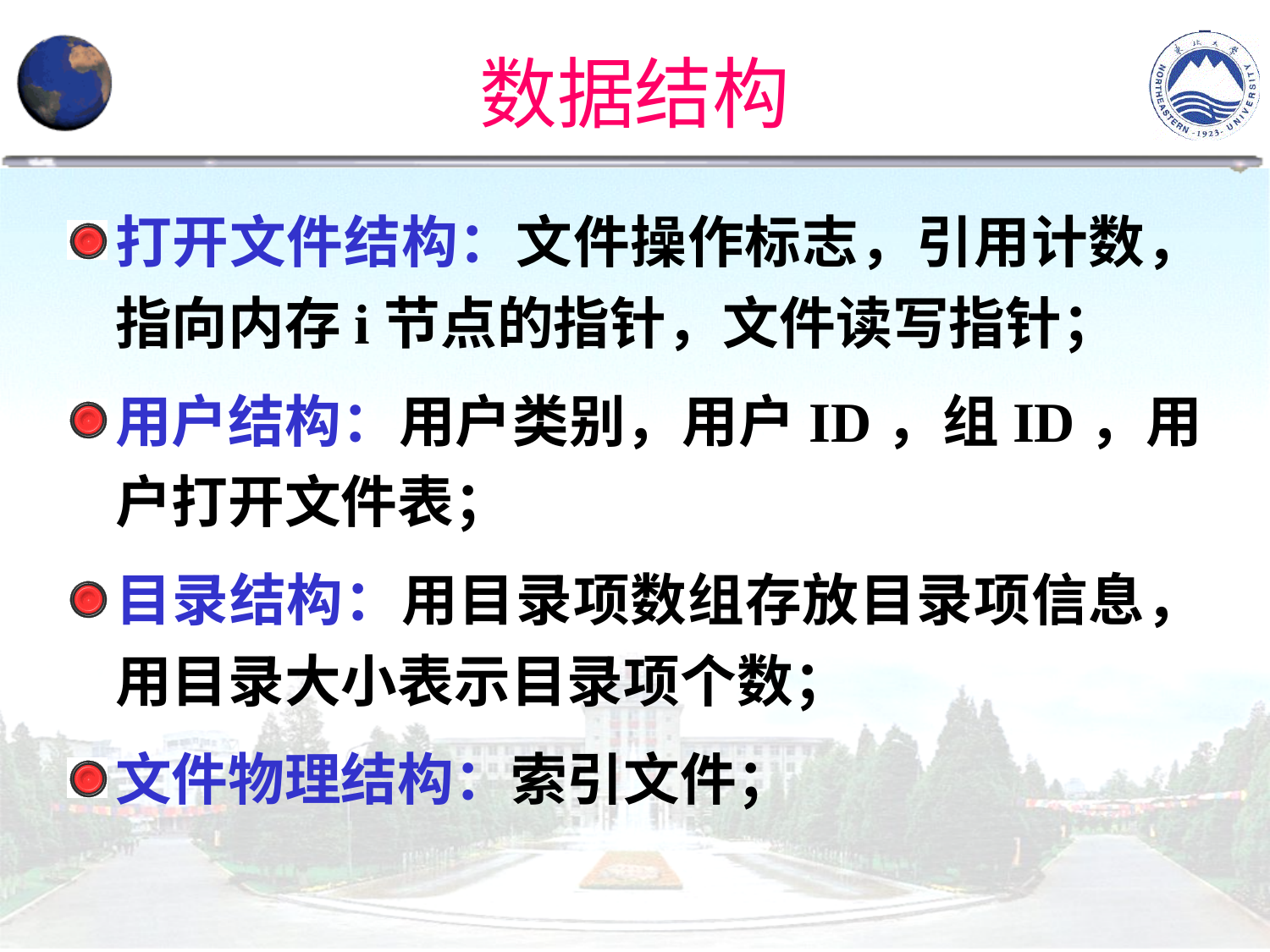

# 数据结构
打开文件结构：文件操作标志，引用计数，指向内存i节点的指针，文件读写指针；
用户结构：用户类别，用户ID，组ID，用户打开文件表；
目录结构：用目录项数组存放目录项信息，用目录大小表示目录项个数；
文件物理结构：索引文件；